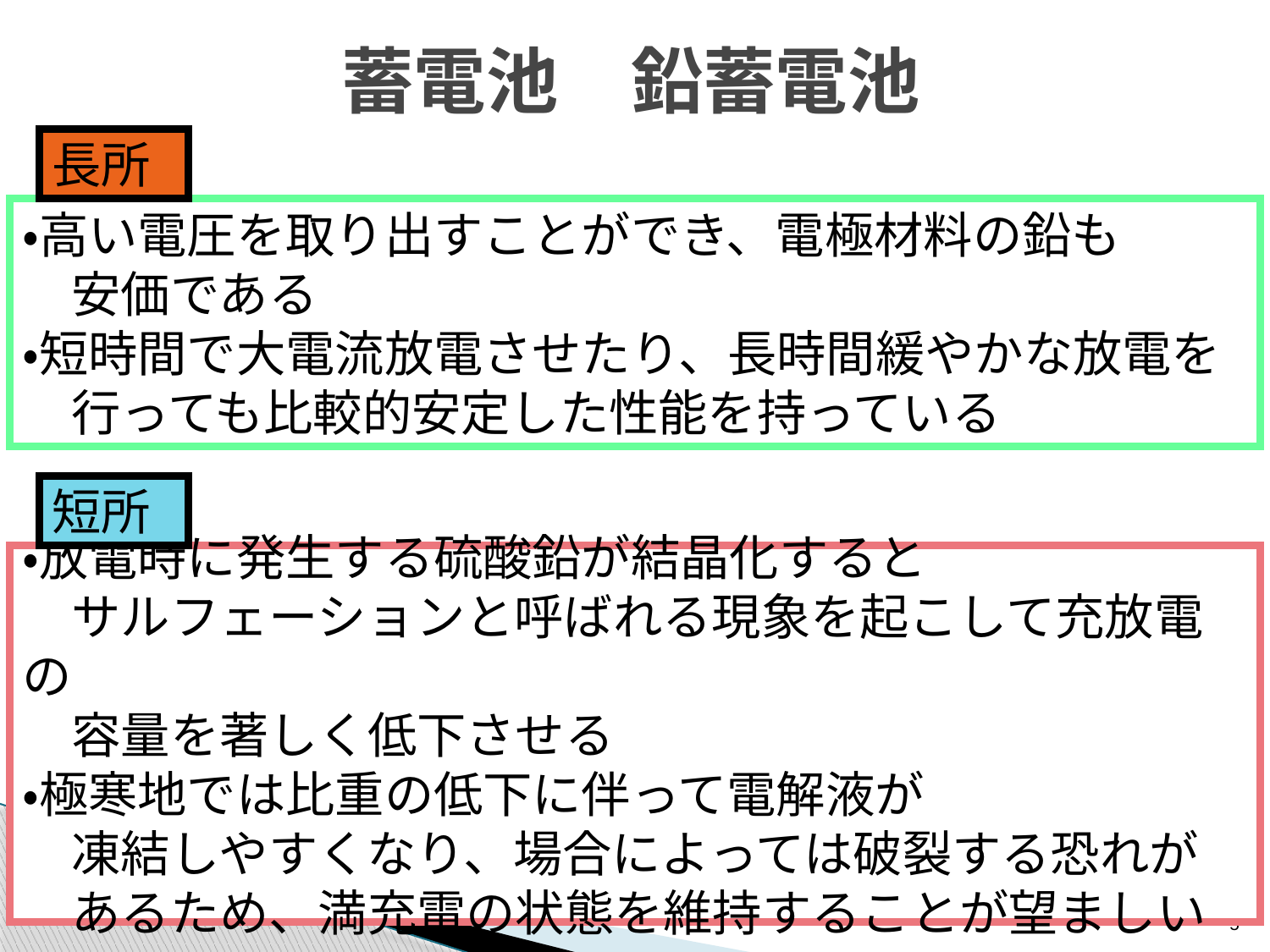

# 蓄電池　鉛蓄電池
長所
・高い電圧を取り出すことができ、電極材料の鉛も
　安価である
・短時間で大電流放電させたり、長時間緩やかな放電を
　行っても比較的安定した性能を持っている
短所
・放電時に発生する硫酸鉛が結晶化すると
　サルフェーションと呼ばれる現象を起こして充放電の
　容量を著しく低下させる
・極寒地では比重の低下に伴って電解液が
　凍結しやすくなり、場合によっては破裂する恐れが
　あるため、満充電の状態を維持することが望ましい
5